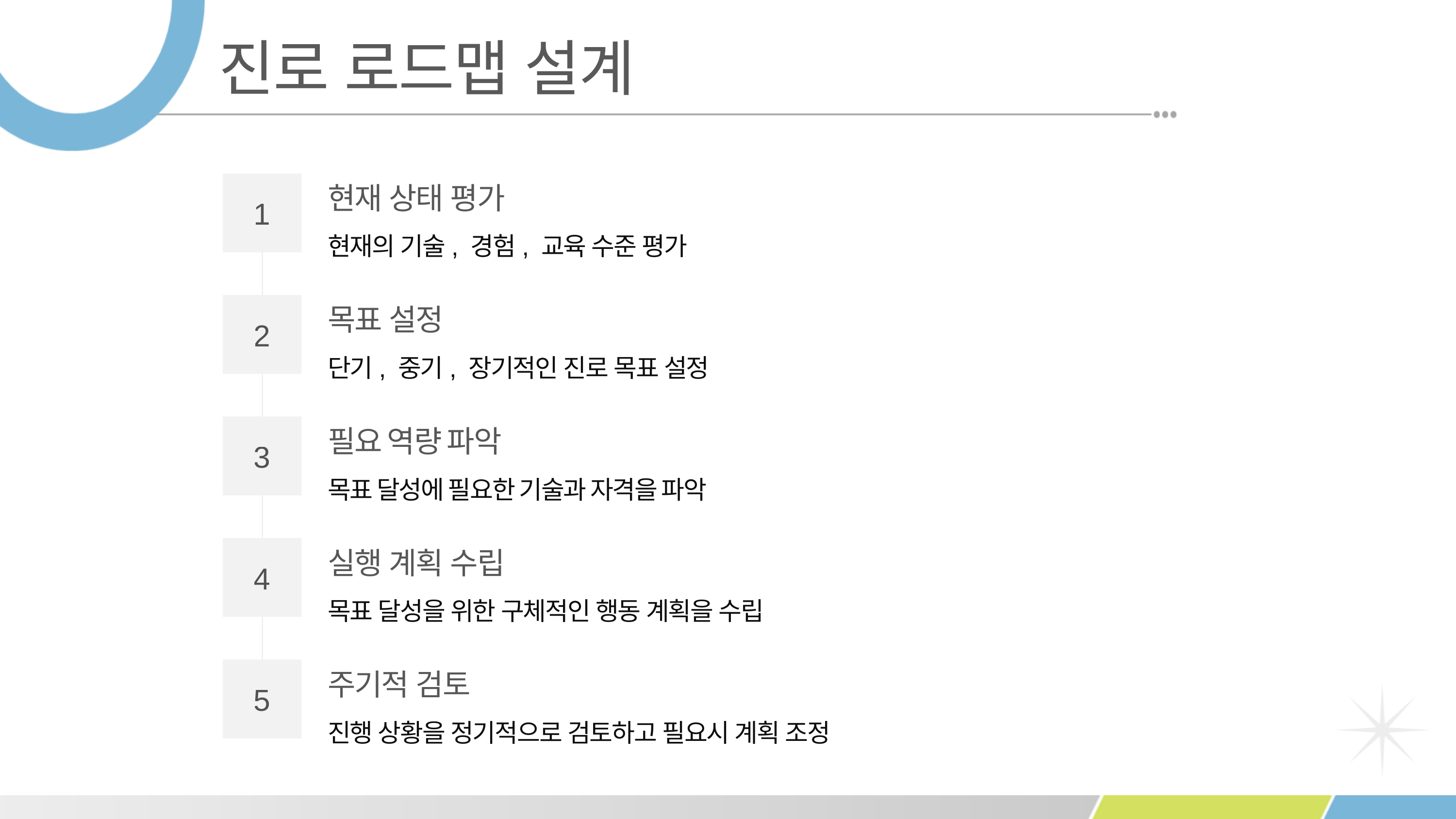

진로 로드맵 설계
현재 상태 평가
현재의 기술, 경험, 교육 수준 평가
1
목표 설정
단기, 중기, 장기적인 진로 목표 설정

2
필요 역량 파악
목표 달성에 필요한 기술과 자격을 파악
3
실행 계획 수립
목표 달성을 위한 구체적인 행동 계획을 수립

4
주기적 검토
진행 상황을 정기적으로 검토하고 필요시 계획 조정

5